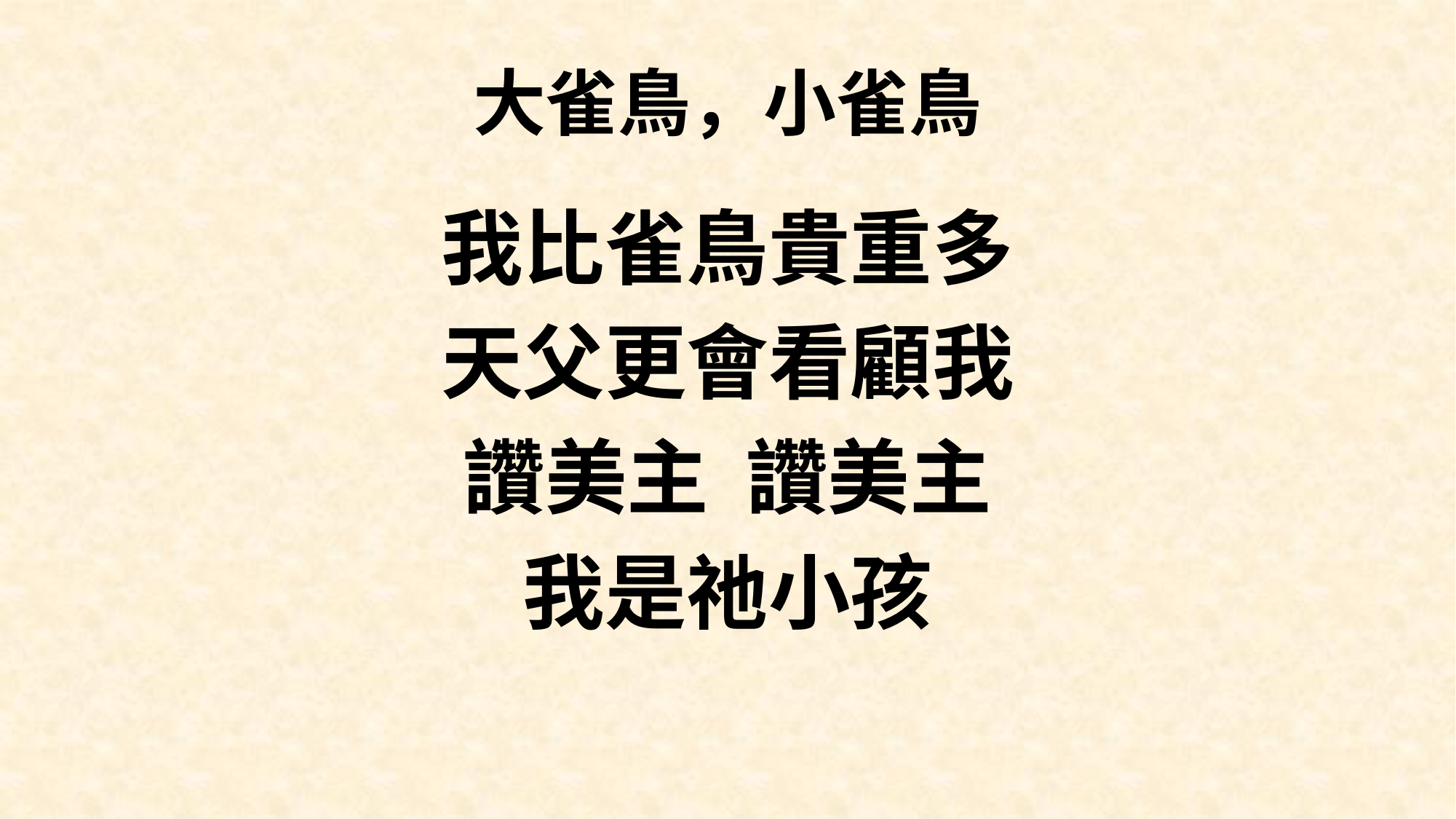

# 大雀鳥，小雀鳥
我比雀鳥貴重多
天父更會看顧我
讚美主  讚美主
我是祂小孩